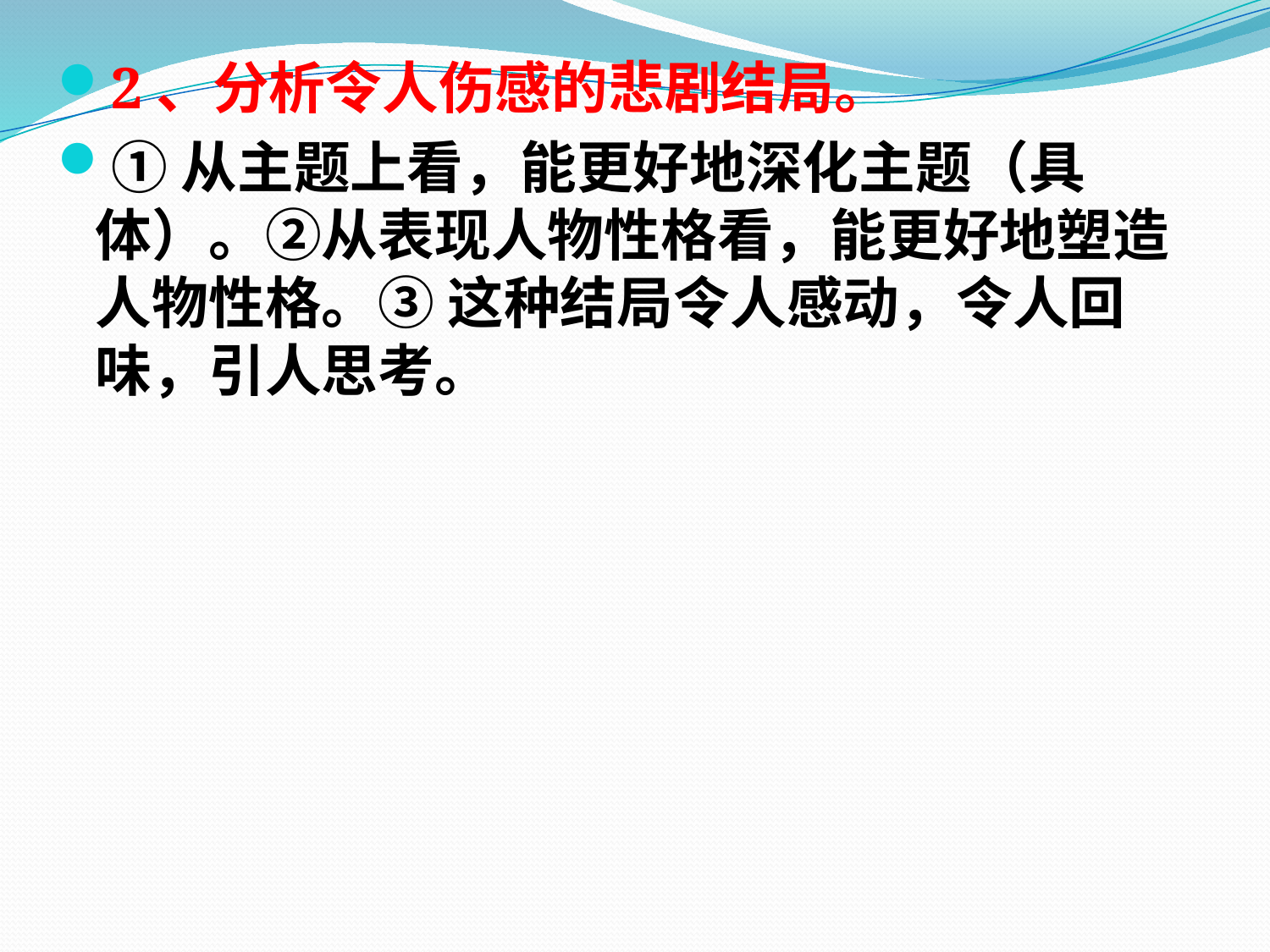

2、分析令人伤感的悲剧结局。
①从主题上看，能更好地深化主题（具体）。②从表现人物性格看，能更好地塑造人物性格。③ 这种结局令人感动，令人回味，引人思考。